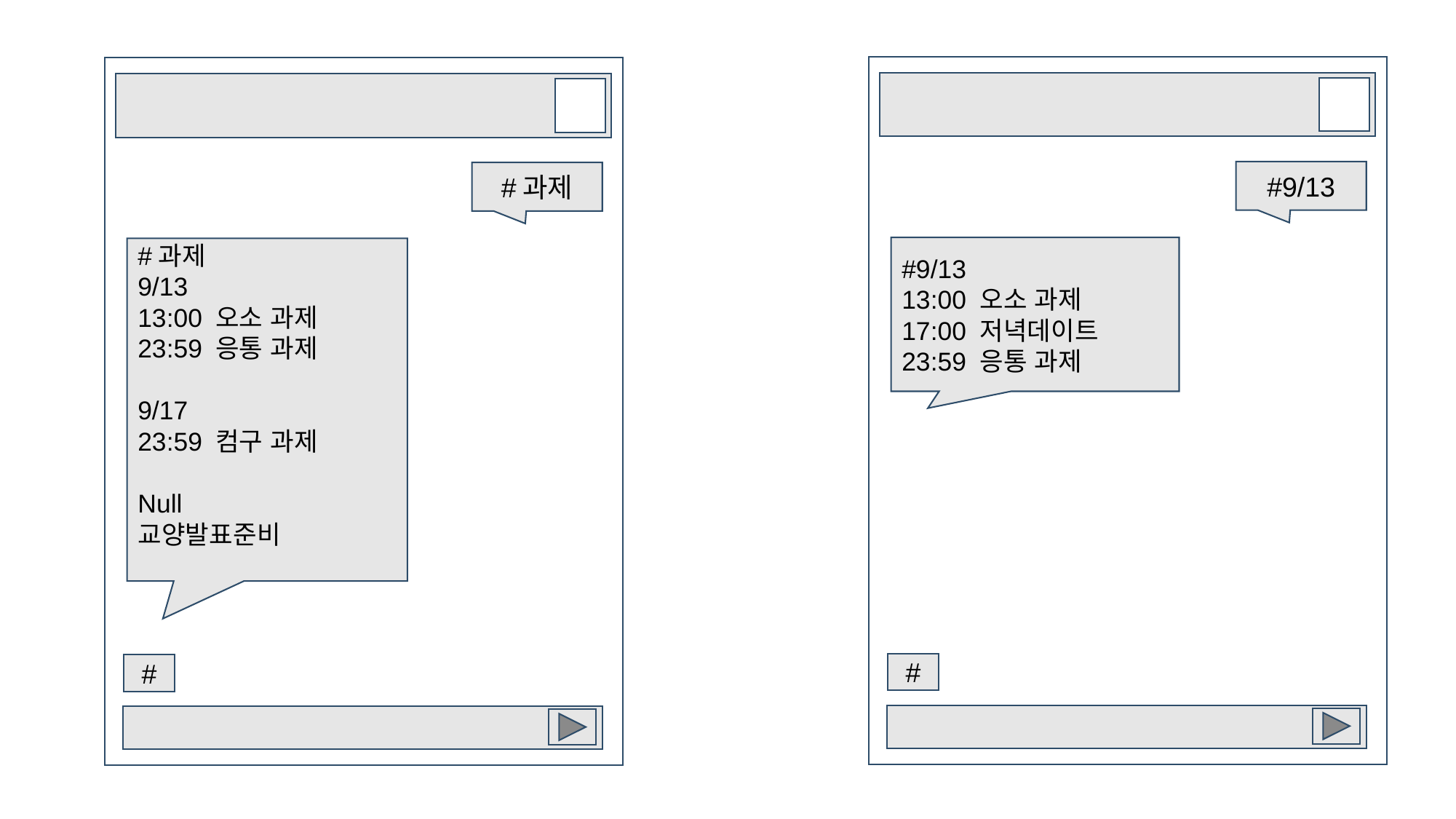

#9/13
#과제
#9/13
13:00 오소 과제
17:00 저녁데이트
23:59 응통 과제
#과제
9/13
13:00 오소 과제
23:59 응통 과제

9/17
23:59 컴구 과제

Null
교양발표준비

#
#